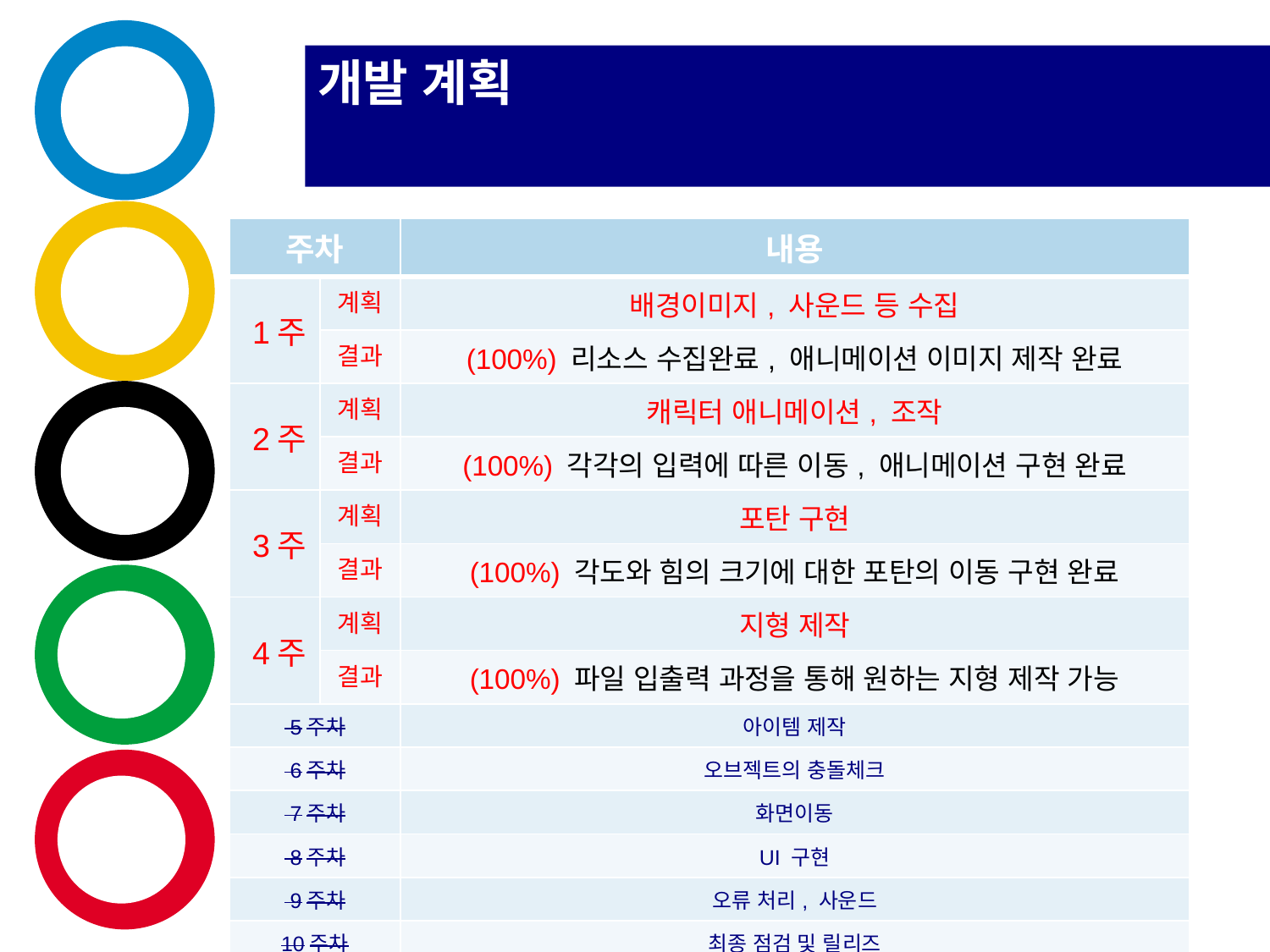

# 개발 계획
| 주차 |  | 내용 |
| --- | --- | --- |
| 1주 | 계획 | 배경이미지, 사운드 등 수집 |
|  | 결과 | (100%) 리소스 수집완료, 애니메이션 이미지 제작 완료 |
| 2주 | 계획 | 캐릭터 애니메이션, 조작 |
|  | 결과 | (100%) 각각의 입력에 따른 이동, 애니메이션 구현 완료 |
| 3주 | 계획 | 포탄 구현 |
|  | 결과 | (100%) 각도와 힘의 크기에 대한 포탄의 이동 구현 완료 |
| 4주 | 계획 | 지형 제작 |
|  | 결과 | (100%) 파일 입출력 과정을 통해 원하는 지형 제작 가능 |
| 5주차 |  | 아이템 제작 |
| 6주차 |  | 오브젝트의 충돌체크 |
| 7주차 |  | 화면이동 |
| 8주차 |  | UI 구현 |
| 9주차 |  | 오류 처리, 사운드 |
| 10주차 |  | 최종 점검 및 릴리즈 |